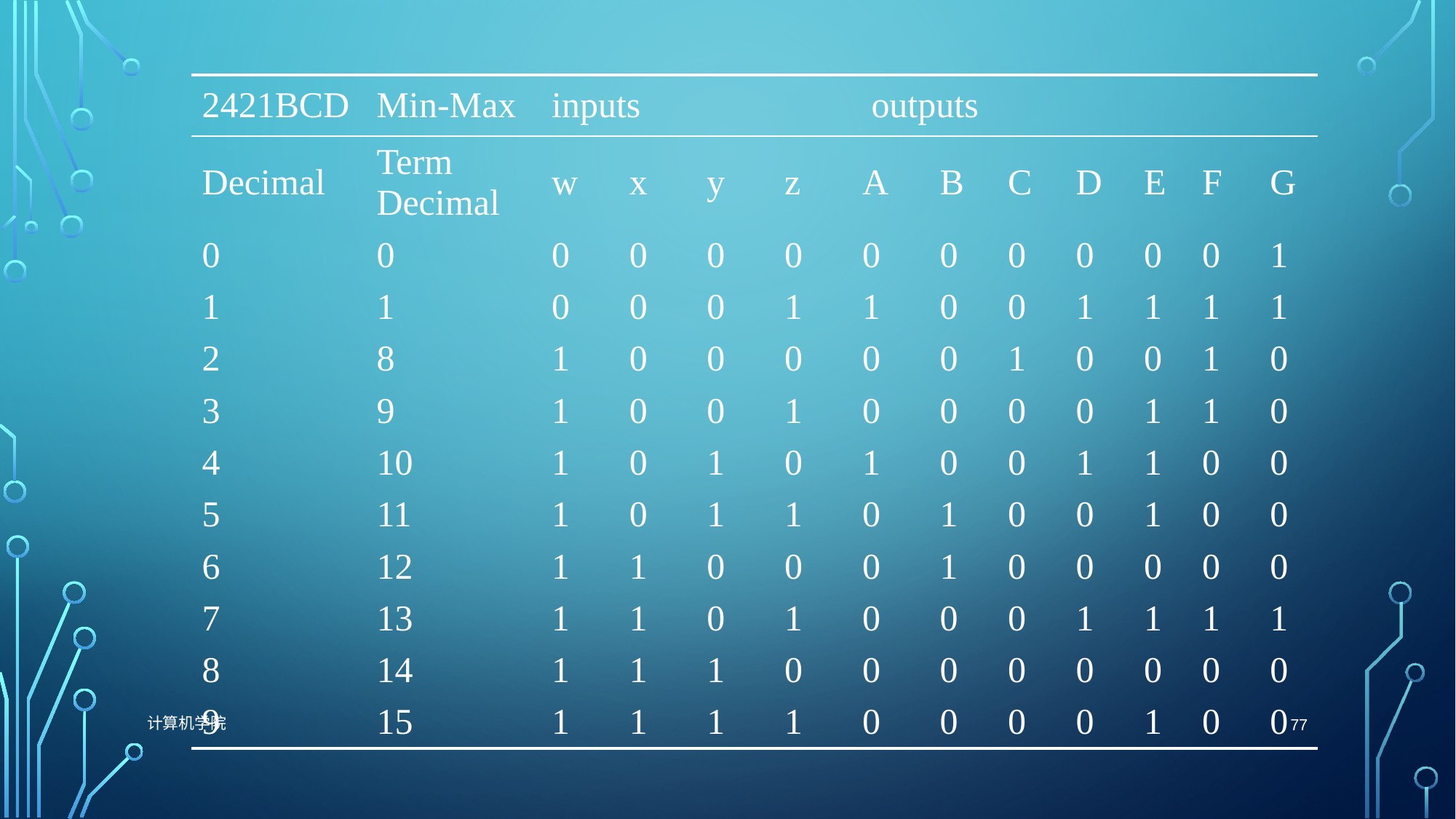

| 2421BCD | Min-Max | inputs |  |  |  | outputs |  |  |  |  |  |  |
| --- | --- | --- | --- | --- | --- | --- | --- | --- | --- | --- | --- | --- |
| Decimal | Term Decimal | w | x | y | z | A | B | C | D | E | F | G |
| 0 | 0 | 0 | 0 | 0 | 0 | 0 | 0 | 0 | 0 | 0 | 0 | 1 |
| 1 | 1 | 0 | 0 | 0 | 1 | 1 | 0 | 0 | 1 | 1 | 1 | 1 |
| 2 | 8 | 1 | 0 | 0 | 0 | 0 | 0 | 1 | 0 | 0 | 1 | 0 |
| 3 | 9 | 1 | 0 | 0 | 1 | 0 | 0 | 0 | 0 | 1 | 1 | 0 |
| 4 | 10 | 1 | 0 | 1 | 0 | 1 | 0 | 0 | 1 | 1 | 0 | 0 |
| 5 | 11 | 1 | 0 | 1 | 1 | 0 | 1 | 0 | 0 | 1 | 0 | 0 |
| 6 | 12 | 1 | 1 | 0 | 0 | 0 | 1 | 0 | 0 | 0 | 0 | 0 |
| 7 | 13 | 1 | 1 | 0 | 1 | 0 | 0 | 0 | 1 | 1 | 1 | 1 |
| 8 | 14 | 1 | 1 | 1 | 0 | 0 | 0 | 0 | 0 | 0 | 0 | 0 |
| 9 | 15 | 1 | 1 | 1 | 1 | 0 | 0 | 0 | 0 | 1 | 0 | 0 |
77
计算机学院